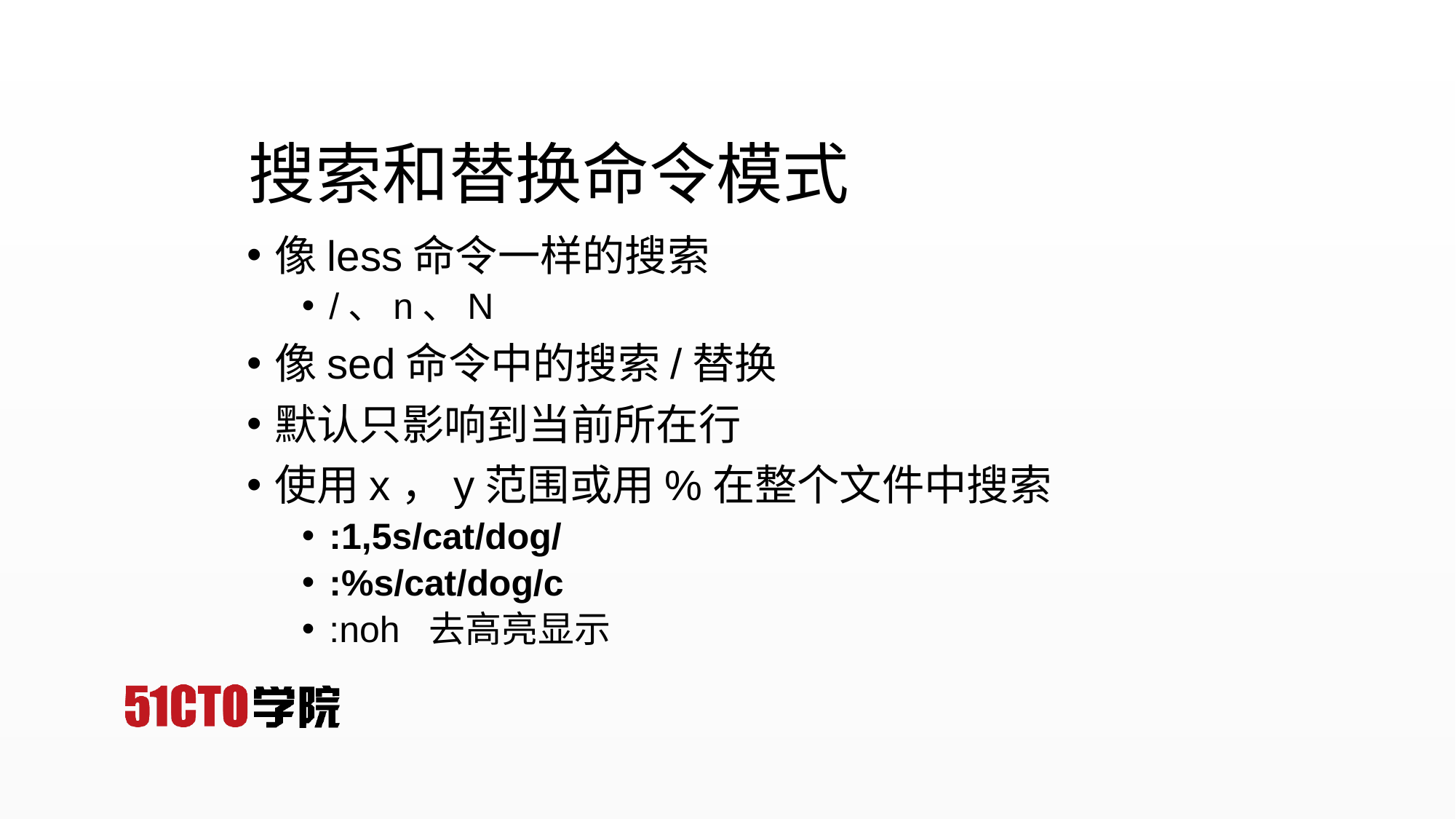

# 搜索和替换命令模式
像less命令一样的搜索
/、n、N
像sed命令中的搜索/替换
默认只影响到当前所在行
使用x，y范围或用%在整个文件中搜索
:1,5s/cat/dog/
:%s/cat/dog/c
:noh  去高亮显示